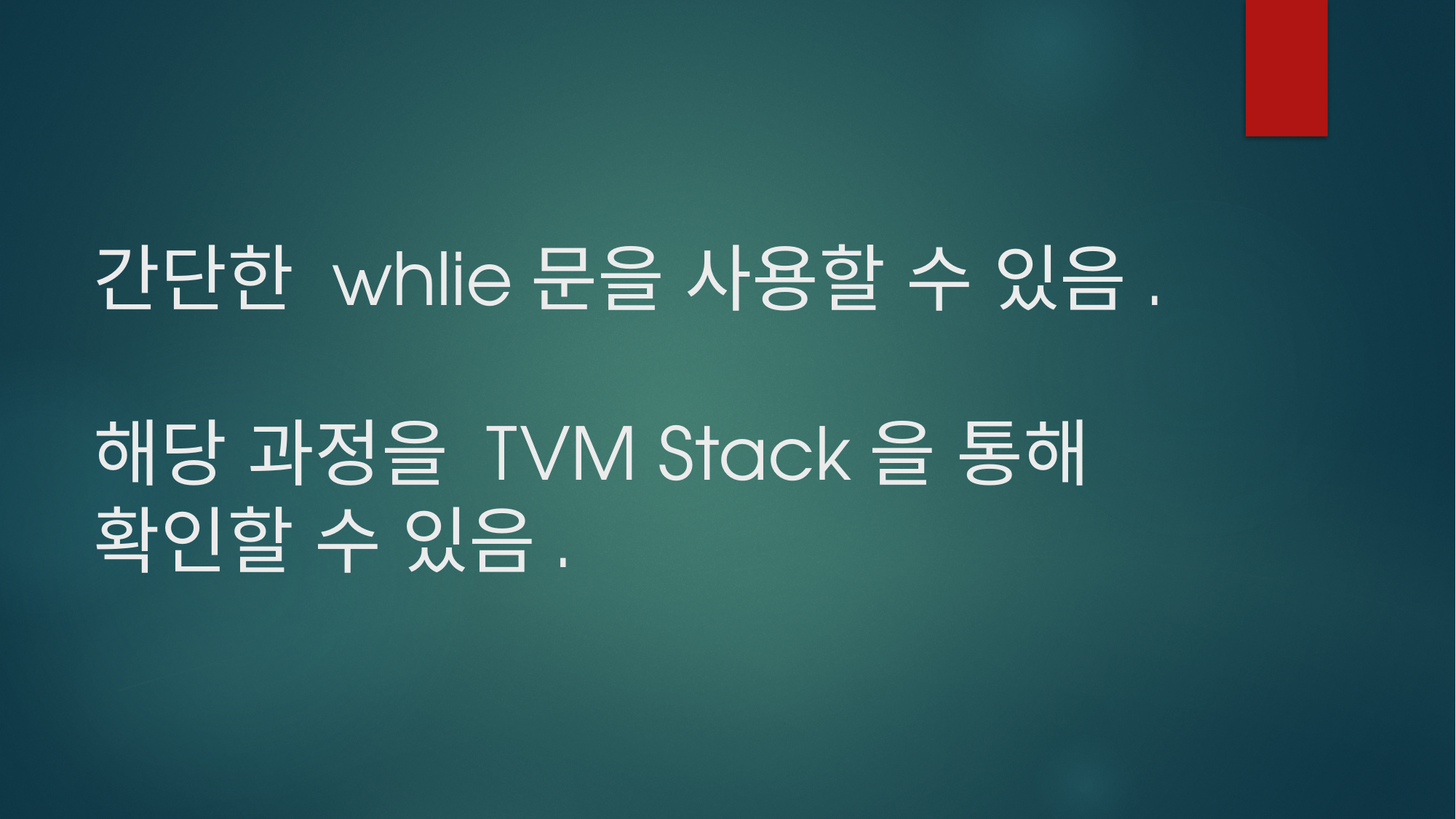

# 간단한 whlie문을 사용할 수 있음. 해당 과정을 TVM Stack을 통해 확인할 수 있음.